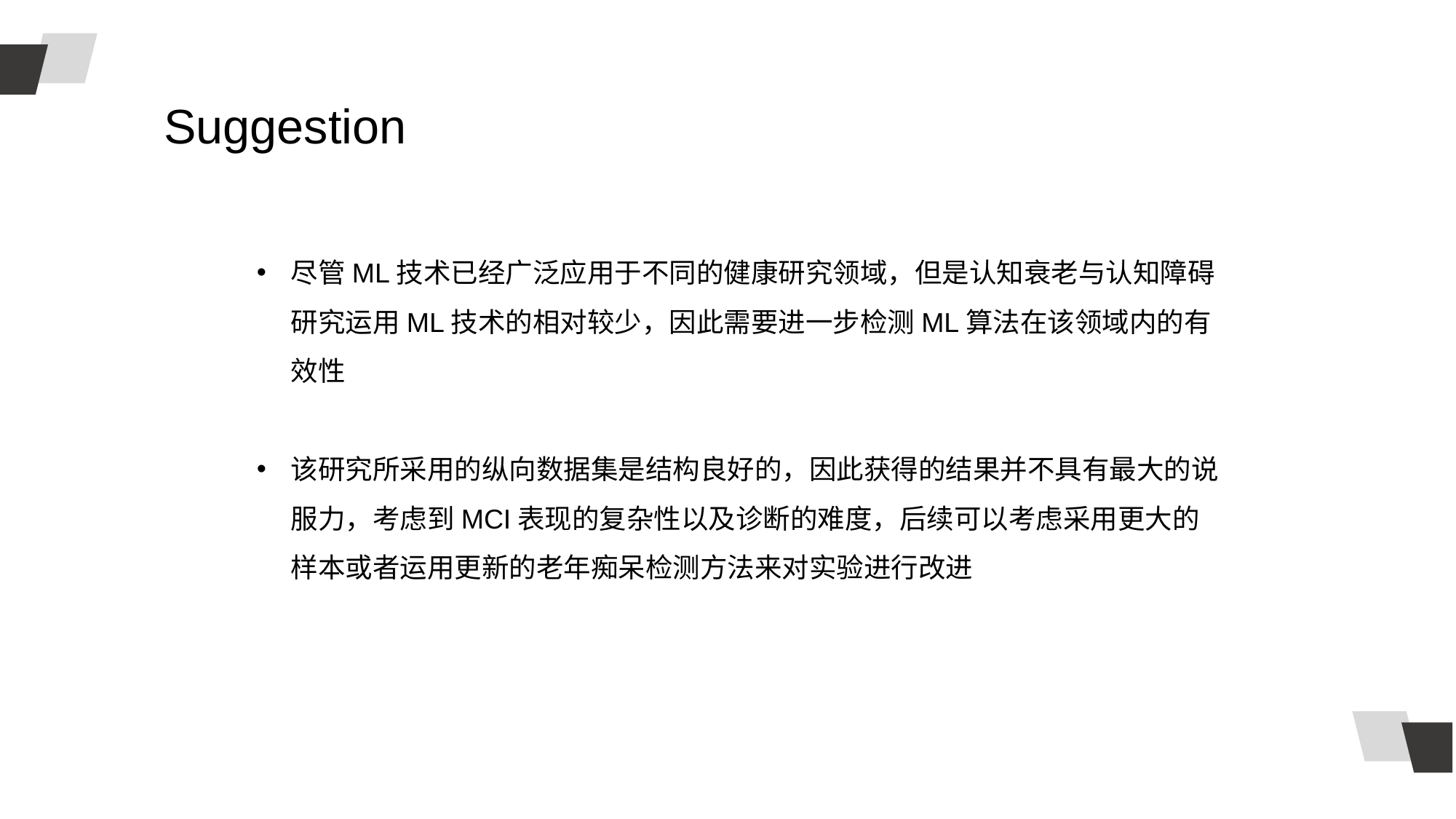

Suggestion
尽管ML技术已经广泛应用于不同的健康研究领域，但是认知衰老与认知障碍研究运用ML技术的相对较少，因此需要进一步检测ML算法在该领域内的有效性

该研究所采用的纵向数据集是结构良好的，因此获得的结果并不具有最大的说服力，考虑到MCI表现的复杂性以及诊断的难度，后续可以考虑采用更大的样本或者运用更新的老年痴呆检测方法来对实验进行改进